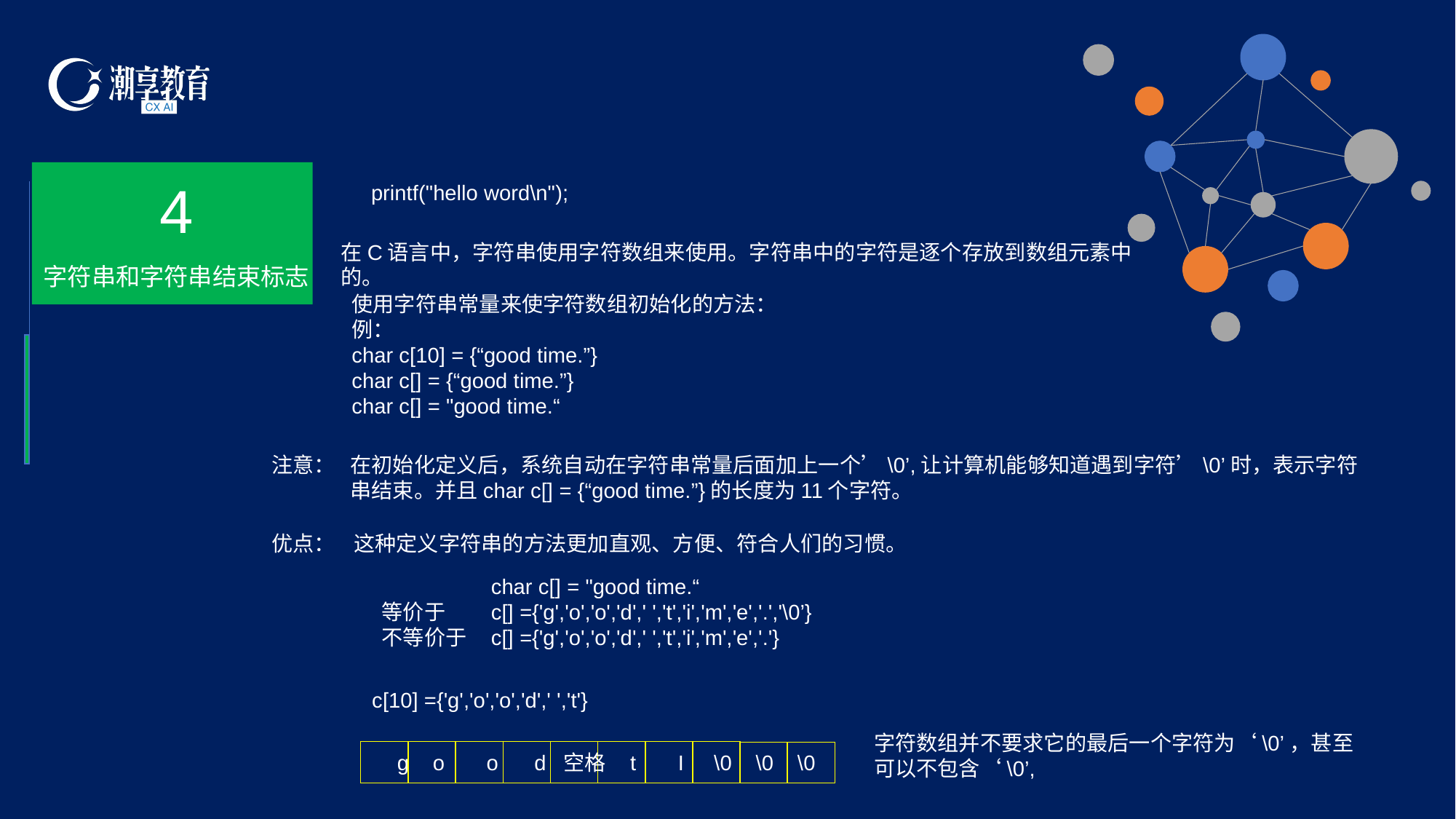

4

字符串和字符串结束标志
printf("hello word\n");

在C语言中，字符串使用字符数组来使用。字符串中的字符是逐个存放到数组元素中的。
使用字符串常量来使字符数组初始化的方法：
例：
char c[10] = {“good time.”}
char c[] = {“good time.”}
char c[] = "good time.“
在初始化定义后，系统自动在字符串常量后面加上一个’\0’,让计算机能够知道遇到字符’\0’时，表示字符串结束。并且char c[] = {“good time.”}的长度为11个字符。
注意：
优点：
这种定义字符串的方法更加直观、方便、符合人们的习惯。
	char c[] = "good time.“
等价于	c[] ={'g','o','o','d',' ','t','i','m','e','.','\0’}
不等价于	c[] ={'g','o','o','d',' ','t','i','m','e','.'}

c[10] ={'g','o','o','d',' ','t'}

字符数组并不要求它的最后一个字符为‘\0’，甚至可以不包含‘\0’,

g    o       o      d  空格    t       I     \0    \0    \0